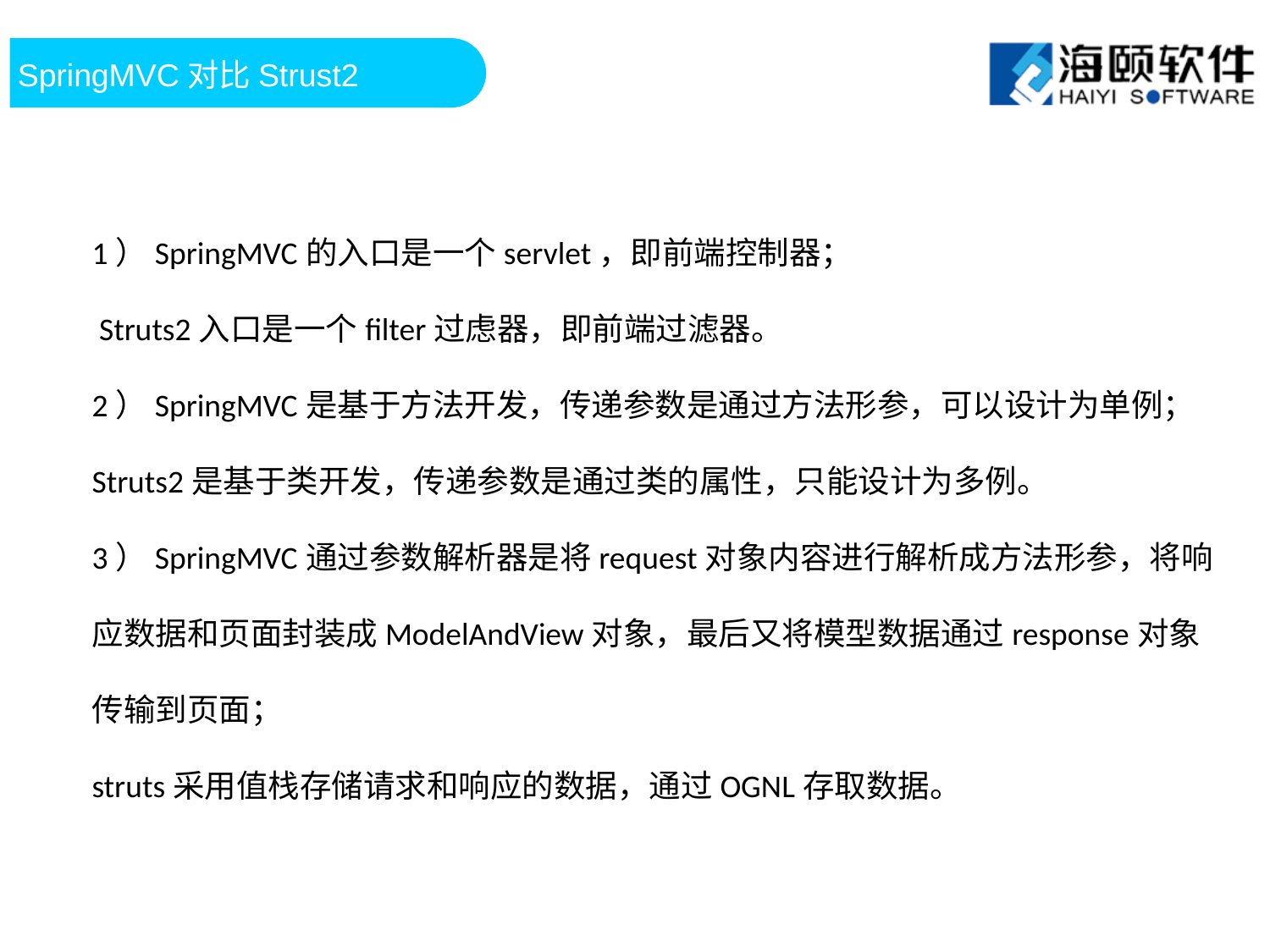

SpringMVC对比Strust2
1）SpringMVC的入口是一个servlet，即前端控制器；
 Struts2入口是一个filter过虑器，即前端过滤器。
2）SpringMVC是基于方法开发，传递参数是通过方法形参，可以设计为单例；
Struts2是基于类开发，传递参数是通过类的属性，只能设计为多例。
3）SpringMVC通过参数解析器是将request对象内容进行解析成方法形参，将响应数据和页面封装成ModelAndView对象，最后又将模型数据通过response对象传输到页面；
struts采用值栈存储请求和响应的数据，通过OGNL存取数据。